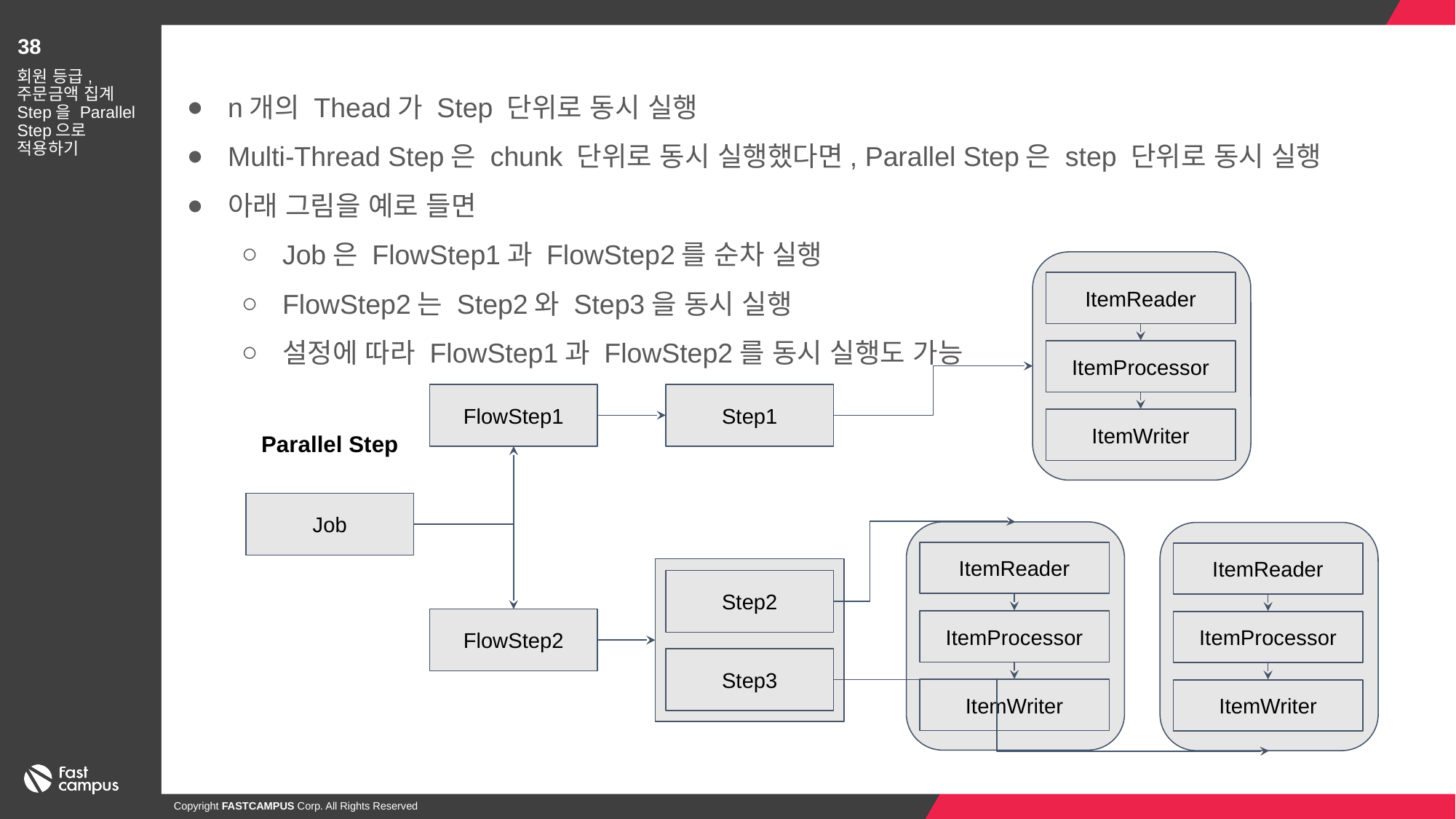

38
n개의 Thead가 Step 단위로 동시 실행
Multi-Thread Step은 chunk 단위로 동시 실행했다면, Parallel Step은 step 단위로 동시 실행
아래 그림을 예로 들면
Job은 FlowStep1과 FlowStep2를 순차 실행
FlowStep2는 Step2와 Step3을 동시 실행
설정에 따라 FlowStep1과 FlowStep2를 동시 실행도 가능
회원 등급, 주문금액 집계 Step을 Parallel Step으로 적용하기

ItemReader
ItemProcessor
ItemWriter
Step1
FlowStep1
Parallel Step
Job

ItemReader
ItemProcessor
ItemWriter

ItemReader
ItemProcessor
ItemWriter

Step2
Step3
FlowStep2